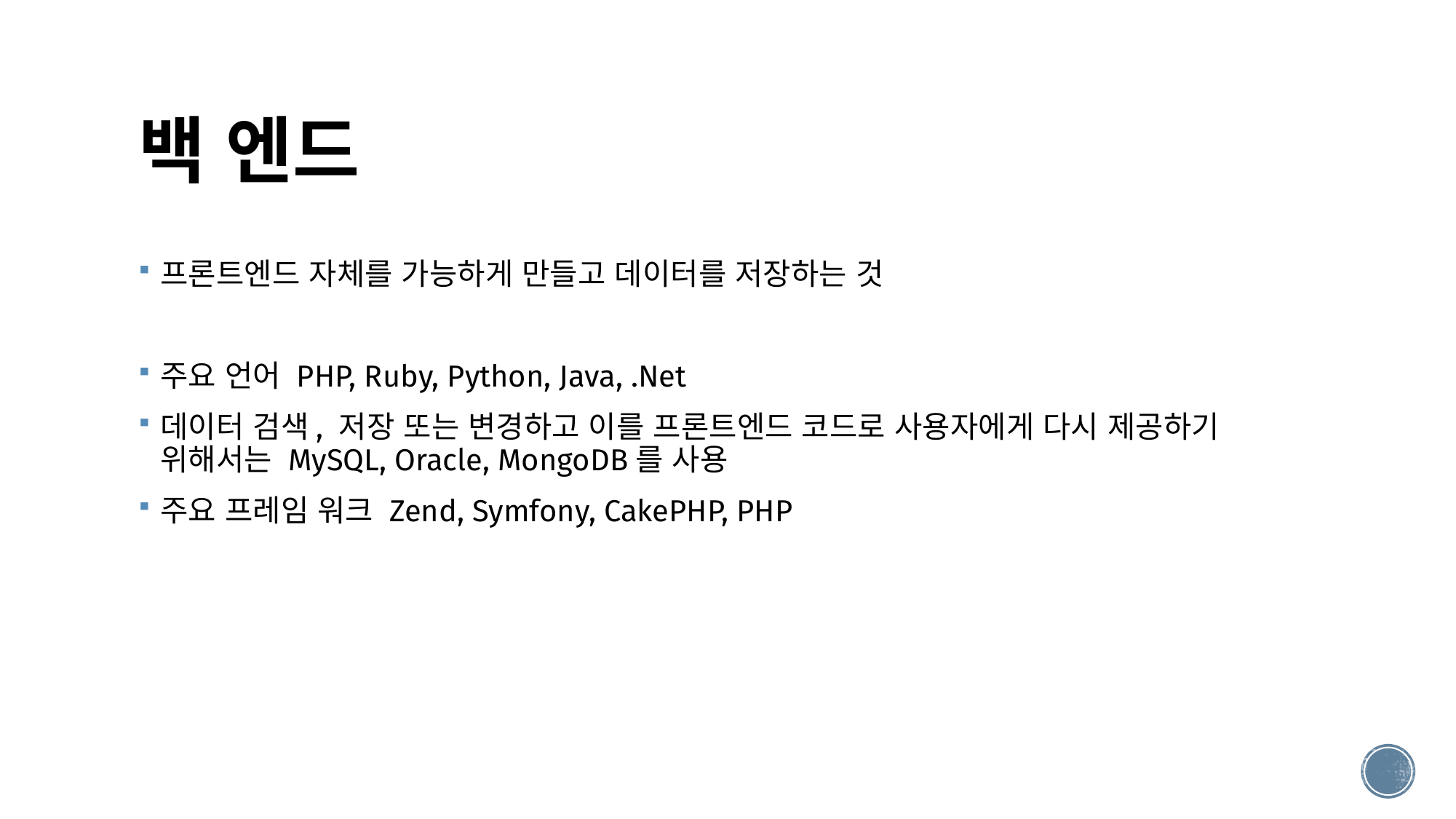

# 백 엔드
프론트엔드 자체를 가능하게 만들고 데이터를 저장하는 것

주요 언어 PHP, Ruby, Python, Java, .Net
데이터 검색, 저장 또는 변경하고 이를 프론트엔드 코드로 사용자에게 다시 제공하기 위해서는 MySQL, Oracle, MongoDB를 사용
주요 프레임 워크 Zend, Symfony, CakePHP, PHP